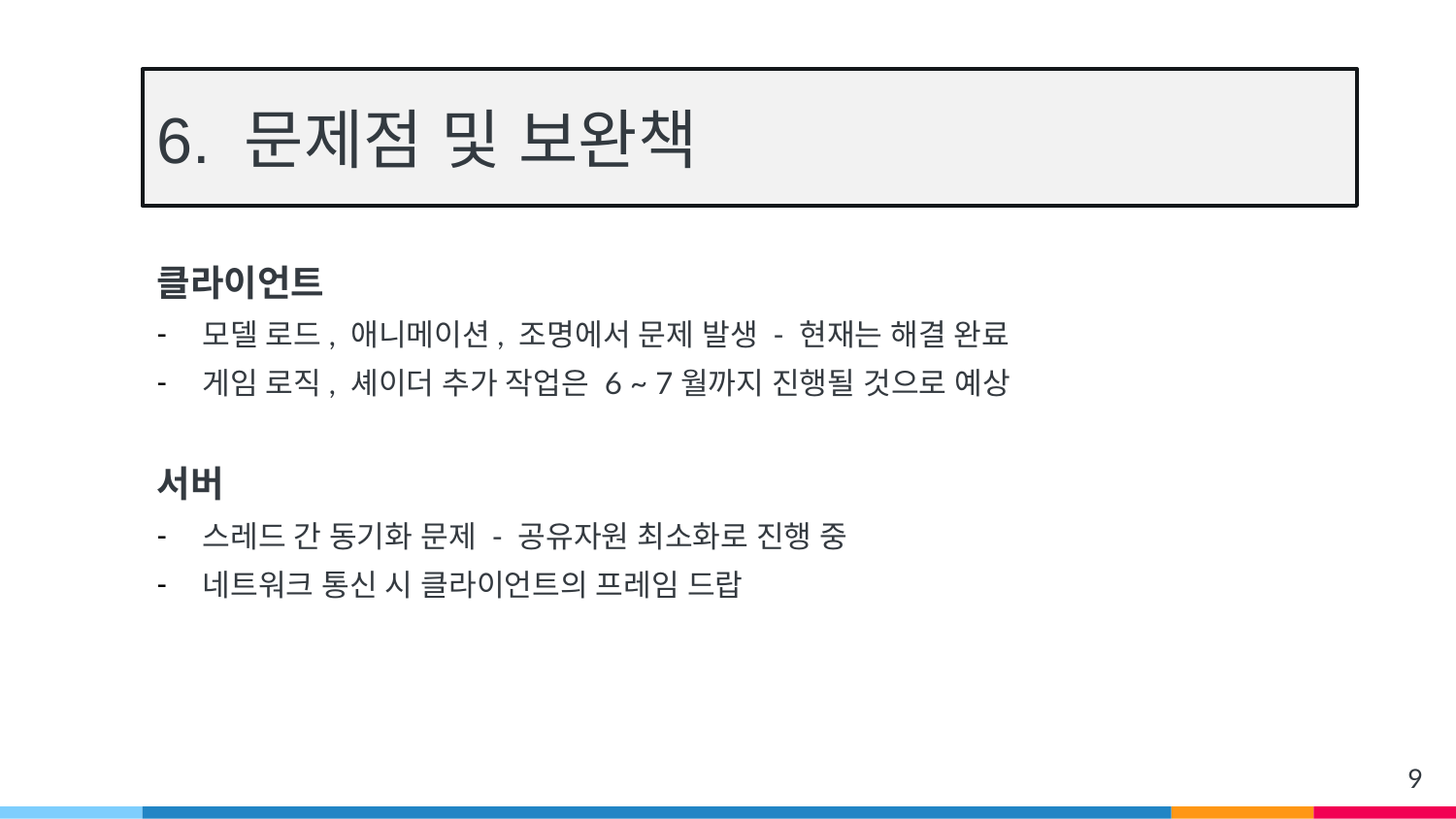

# 6. 문제점 및 보완책
클라이언트
모델 로드, 애니메이션, 조명에서 문제 발생 - 현재는 해결 완료
게임 로직, 셰이더 추가 작업은 6 ~ 7월까지 진행될 것으로 예상

서버
스레드 간 동기화 문제 - 공유자원 최소화로 진행 중
네트워크 통신 시 클라이언트의 프레임 드랍
9